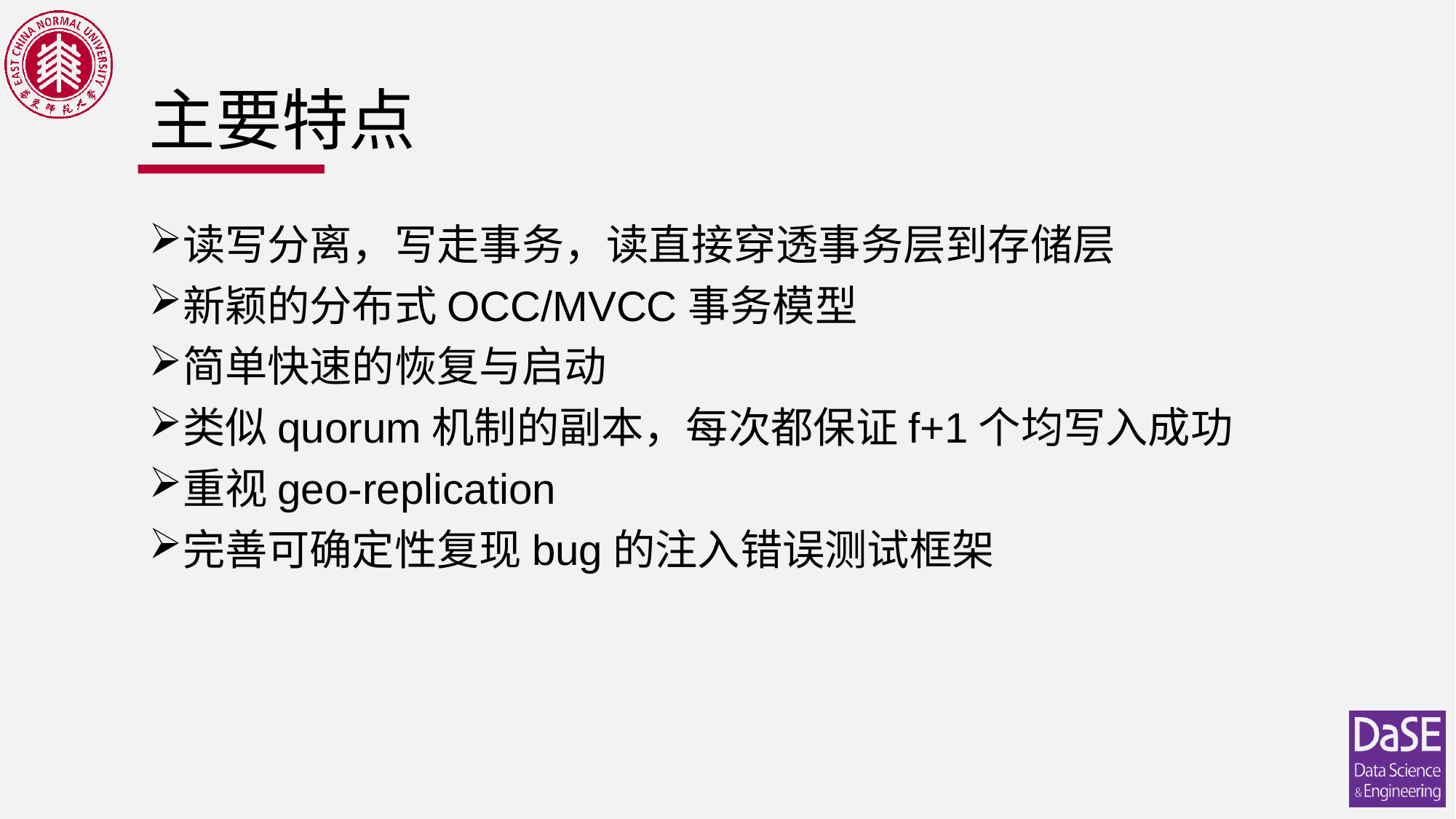

# 主要特点
读写分离，写走事务，读直接穿透事务层到存储层
新颖的分布式OCC/MVCC事务模型
简单快速的恢复与启动
类似quorum机制的副本，每次都保证f+1个均写入成功
重视geo-replication
完善可确定性复现bug的注入错误测试框架